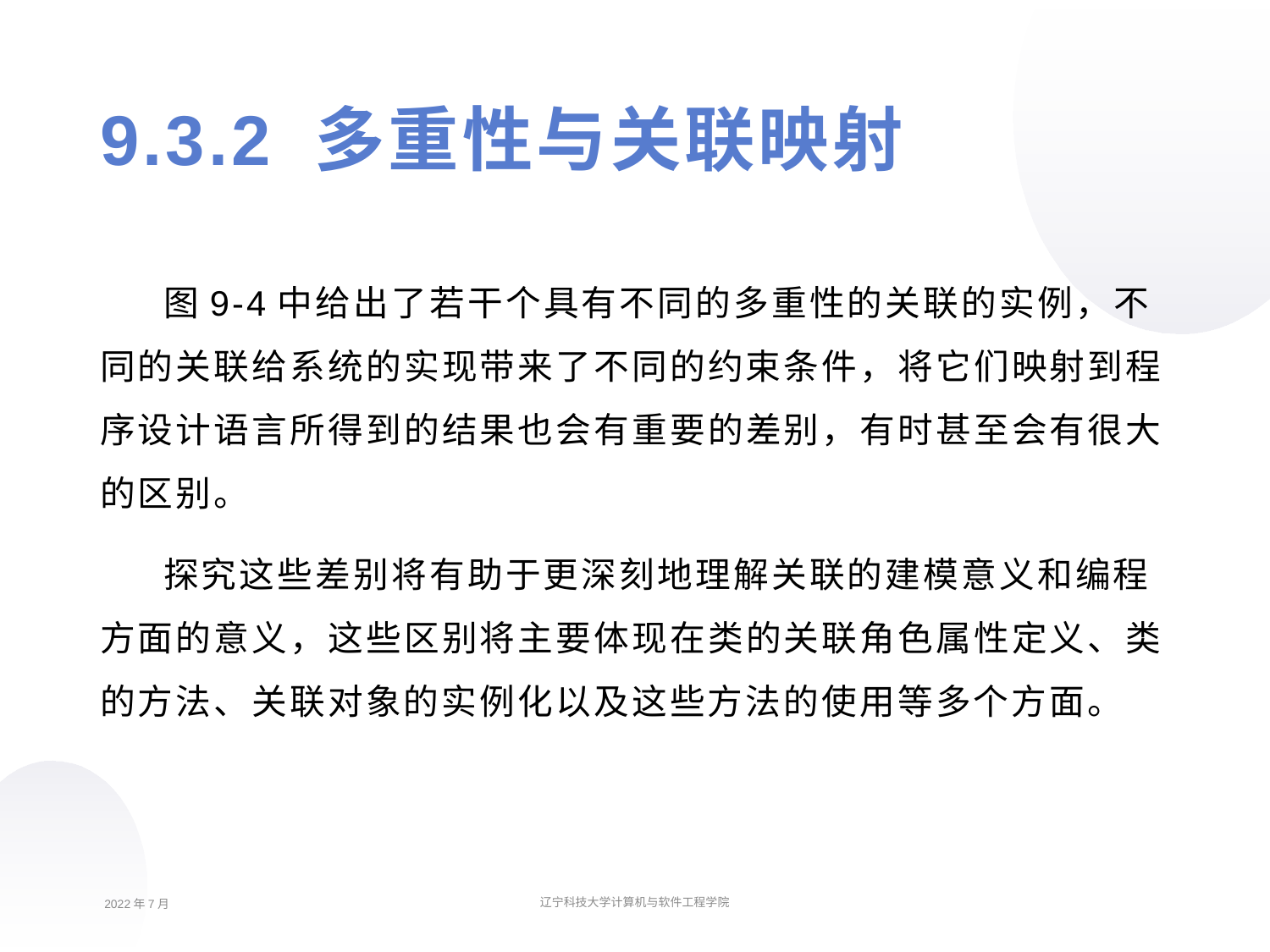

9.3.2 多重性与关联映射
图9-4中给出了若干个具有不同的多重性的关联的实例，不同的关联给系统的实现带来了不同的约束条件，将它们映射到程序设计语言所得到的结果也会有重要的差别，有时甚至会有很大的区别。
探究这些差别将有助于更深刻地理解关联的建模意义和编程方面的意义，这些区别将主要体现在类的关联角色属性定义、类的方法、关联对象的实例化以及这些方法的使用等多个方面。

2022年7月
辽宁科技大学计算机与软件工程学院
48